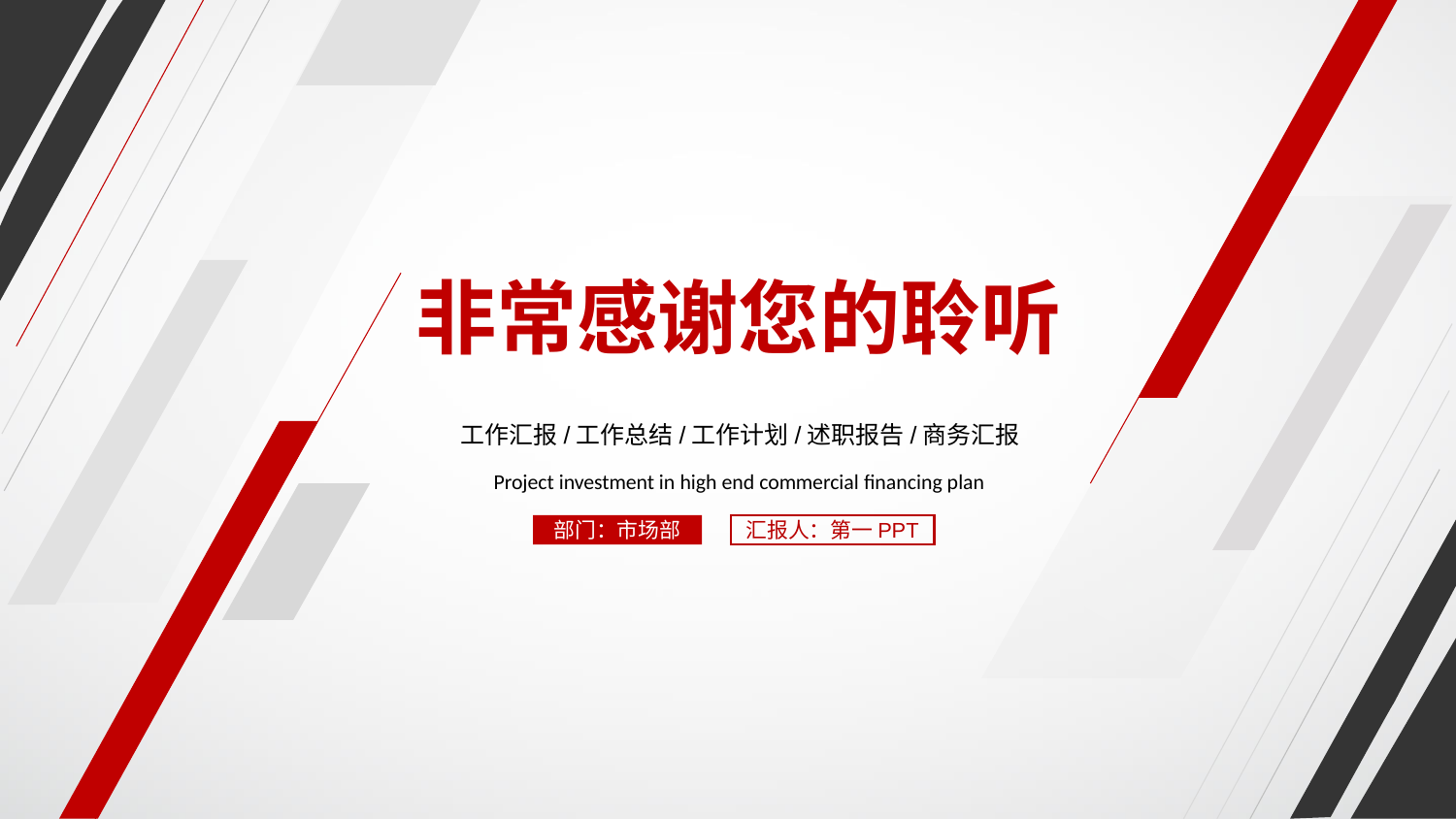

非常感谢您的聆听
工作汇报/工作总结/工作计划/述职报告/商务汇报

Project investment in high end commercial financing plan

部门：市场部
汇报人：第一PPT